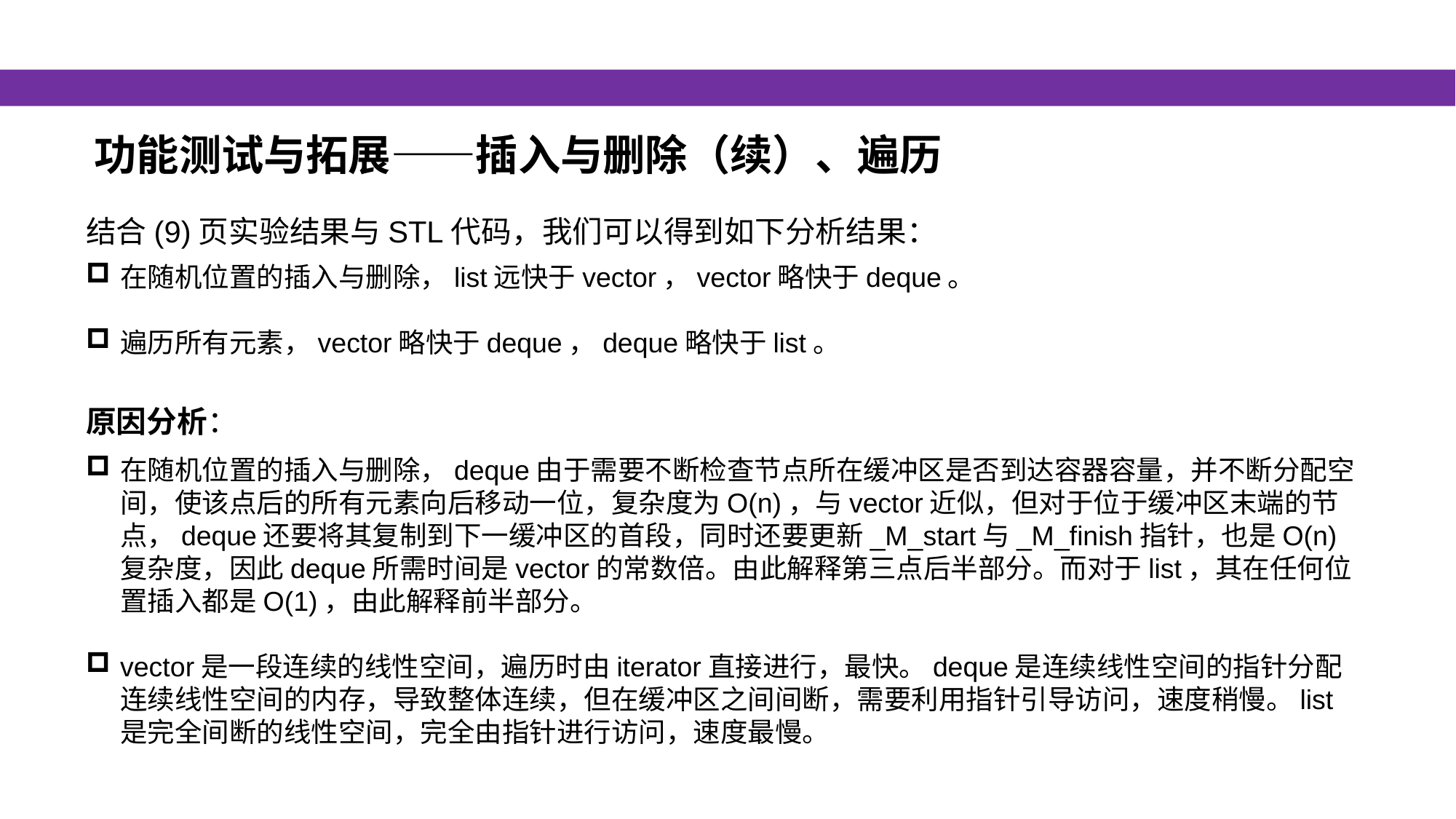

功能测试与拓展——插入与删除（续）、遍历
结合(9)页实验结果与STL代码，我们可以得到如下分析结果：
在随机位置的插入与删除，list远快于vector，vector略快于deque。

遍历所有元素，vector略快于deque，deque略快于list。
原因分析：
在随机位置的插入与删除，deque由于需要不断检查节点所在缓冲区是否到达容器容量，并不断分配空间，使该点后的所有元素向后移动一位，复杂度为O(n)，与vector近似，但对于位于缓冲区末端的节点，deque还要将其复制到下一缓冲区的首段，同时还要更新_M_start与_M_finish指针，也是O(n)复杂度，因此deque所需时间是vector的常数倍。由此解释第三点后半部分。而对于list，其在任何位置插入都是O(1)，由此解释前半部分。

vector是一段连续的线性空间，遍历时由iterator直接进行，最快。deque是连续线性空间的指针分配连续线性空间的内存，导致整体连续，但在缓冲区之间间断，需要利用指针引导访问，速度稍慢。list是完全间断的线性空间，完全由指针进行访问，速度最慢。